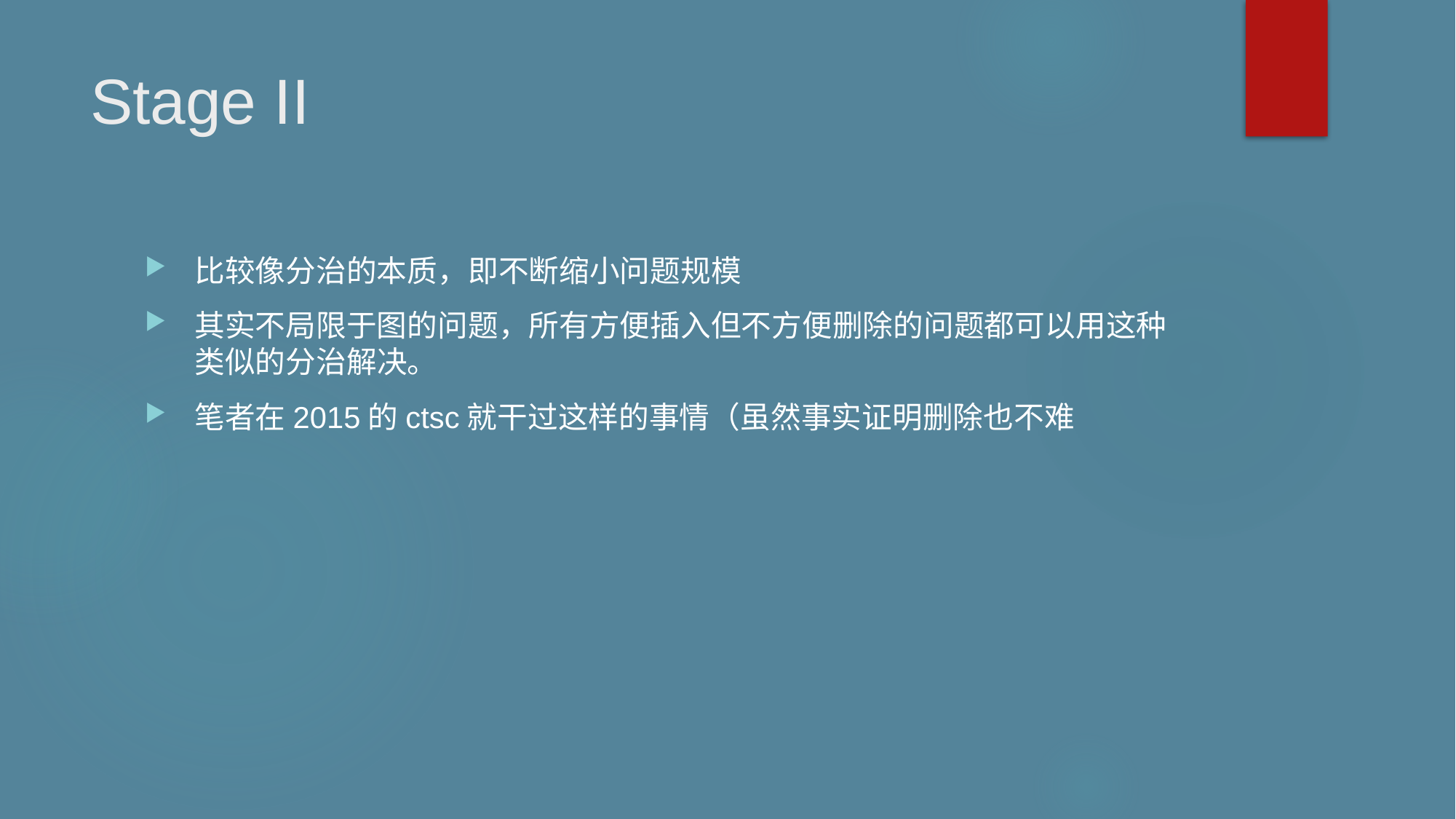

# Stage II
比较像分治的本质，即不断缩小问题规模
其实不局限于图的问题，所有方便插入但不方便删除的问题都可以用这种类似的分治解决。
笔者在2015的ctsc就干过这样的事情（虽然事实证明删除也不难